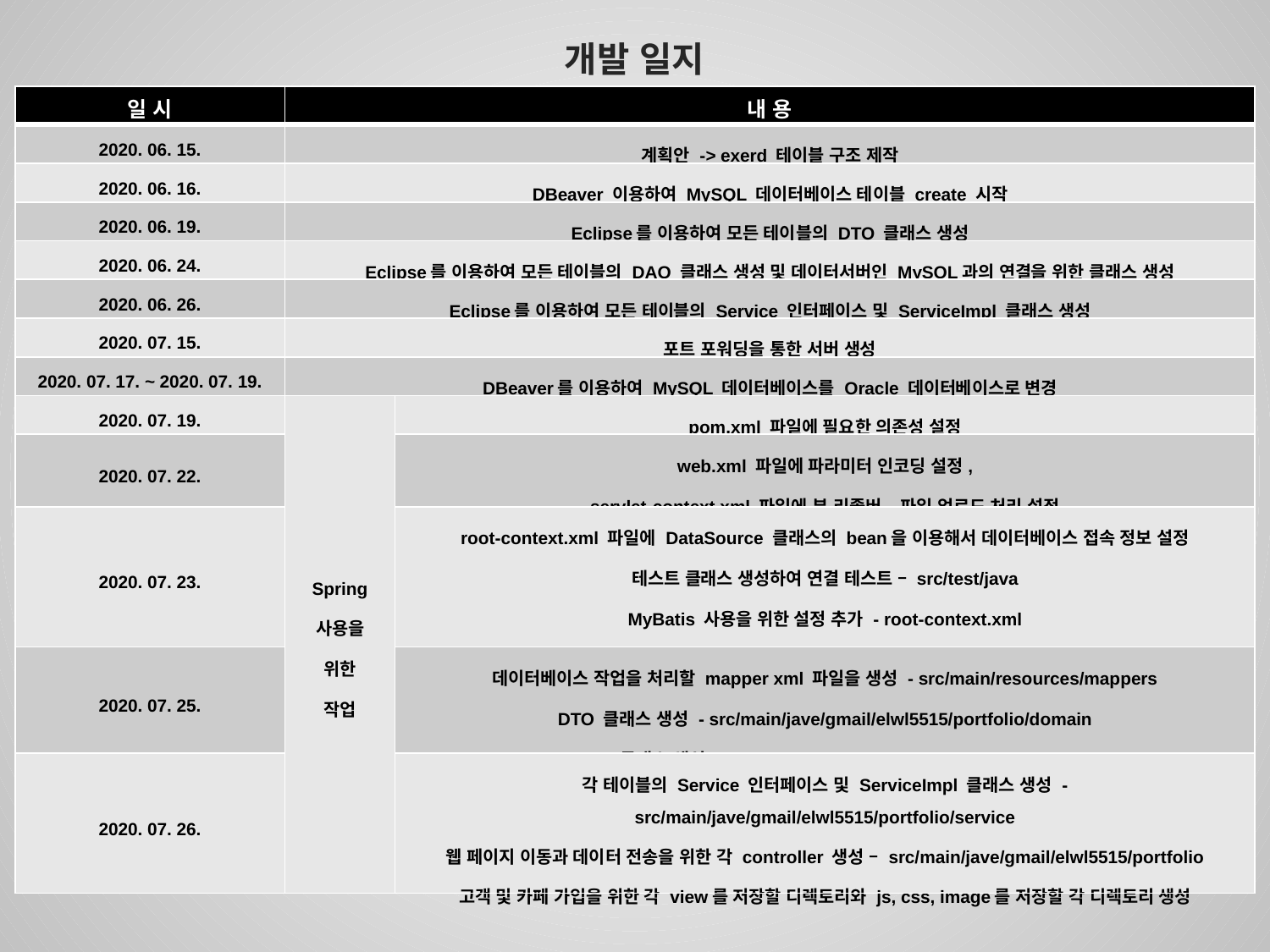

개발 일지
| 일 시 | 내 용 |  |
| --- | --- | --- |
| 2020. 06. 15. | 계획안 -> exerd 테이블 구조 제작 |  |
| 2020. 06. 16. | DBeaver 이용하여 MySQL 데이터베이스 테이블 create 시작 |  |
| 2020. 06. 19. | Eclipse를 이용하여 모든 테이블의 DTO 클래스 생성 |  |
| 2020. 06. 24. | Eclipse를 이용하여 모든 테이블의 DAO 클래스 생성 및 데이터서버인 MySQL과의 연결을 위한 클래스 생성 |  |
| 2020. 06. 26. | Eclipse를 이용하여 모든 테이블의 Service 인터페이스 및 ServiceImpl 클래스 생성 |  |
| 2020. 07. 15. | 포트 포워딩을 통한 서버 생성 |  |
| 2020. 07. 17. ~ 2020. 07. 19. | DBeaver를 이용하여 MySQL 데이터베이스를 Oracle 데이터베이스로 변경 |  |
| 2020. 07. 19. | Spring 사용을 위한 작업 | pom.xml 파일에 필요한 의존성 설정 |
| 2020. 07. 22. |  | web.xml 파일에 파라미터 인코딩 설정, servlet-context.xml 파일에 뷰 리졸버, 파일 업로드 처리 설정 |
| 2020. 07. 23. |  | root-context.xml 파일에 DataSource 클래스의 bean을 이용해서 데이터베이스 접속 정보 설정 테스트 클래스 생성하여 연결 테스트 – src/test/java MyBatis 사용을 위한 설정 추가 - root-context.xml 매퍼 파일을 저장할 디렉토리 생성 – src/main/resources |
| 2020. 07. 25. |  | 데이터베이스 작업을 처리할 mapper xml 파일을 생성 - src/main/resources/mappers DTO 클래스 생성 - src/main/jave/gmail/elwl5515/portfolio/domain DAO 클래스 생성 - src/main/jave/gmail/elwl5515/portfolio/dao |
| 2020. 07. 26. |  | 각 테이블의 Service 인터페이스 및 ServiceImpl 클래스 생성 - src/main/jave/gmail/elwl5515/portfolio/service 웹 페이지 이동과 데이터 전송을 위한 각 controller 생성 – src/main/jave/gmail/elwl5515/portfolio 고객 및 카페 가입을 위한 각 view를 저장할 디렉토리와 js, css, image를 저장할 각 디렉토리 생성 |